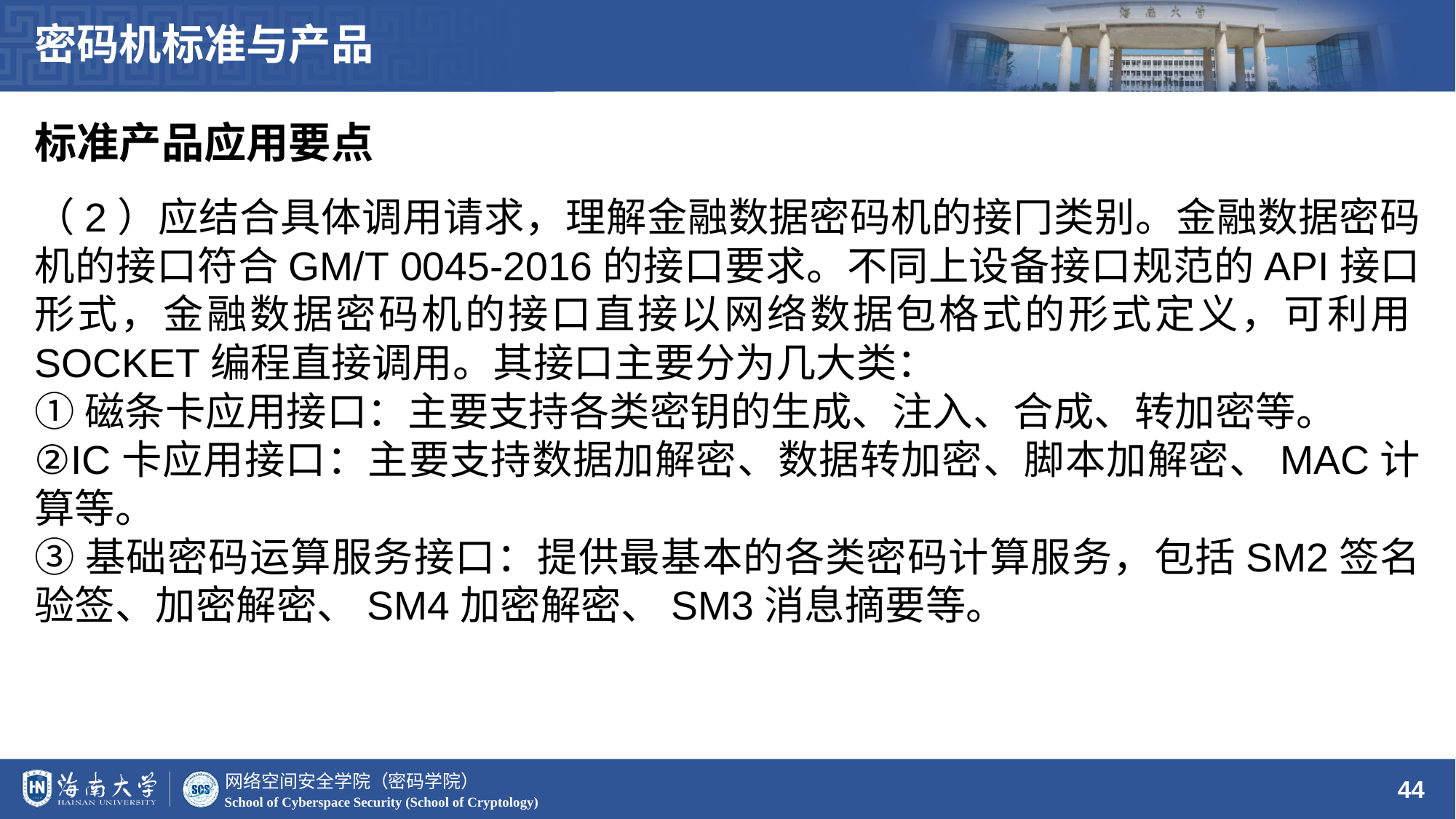

密码机标准与产品
标准产品应用要点
（2）应结合具体调用请求，理解金融数据密码机的接冂类别。金融数据密码机的接口符合GM/T 0045-2016的接口要求。不同上设备接口规范的API接口形式，金融数据密码机的接口直接以网络数据包格式的形式定义，可利用SOCKET编程直接调用。其接口主要分为几大类：
①磁条卡应用接口：主要支持各类密钥的生成、注入、合成、转加密等。
②IC卡应用接口：主要支持数据加解密、数据转加密、脚本加解密、MAC计算等。
③基础密码运算服务接口：提供最基本的各类密码计算服务，包括SM2签名验签、加密解密、SM4加密解密、SM3消息摘要等。

44